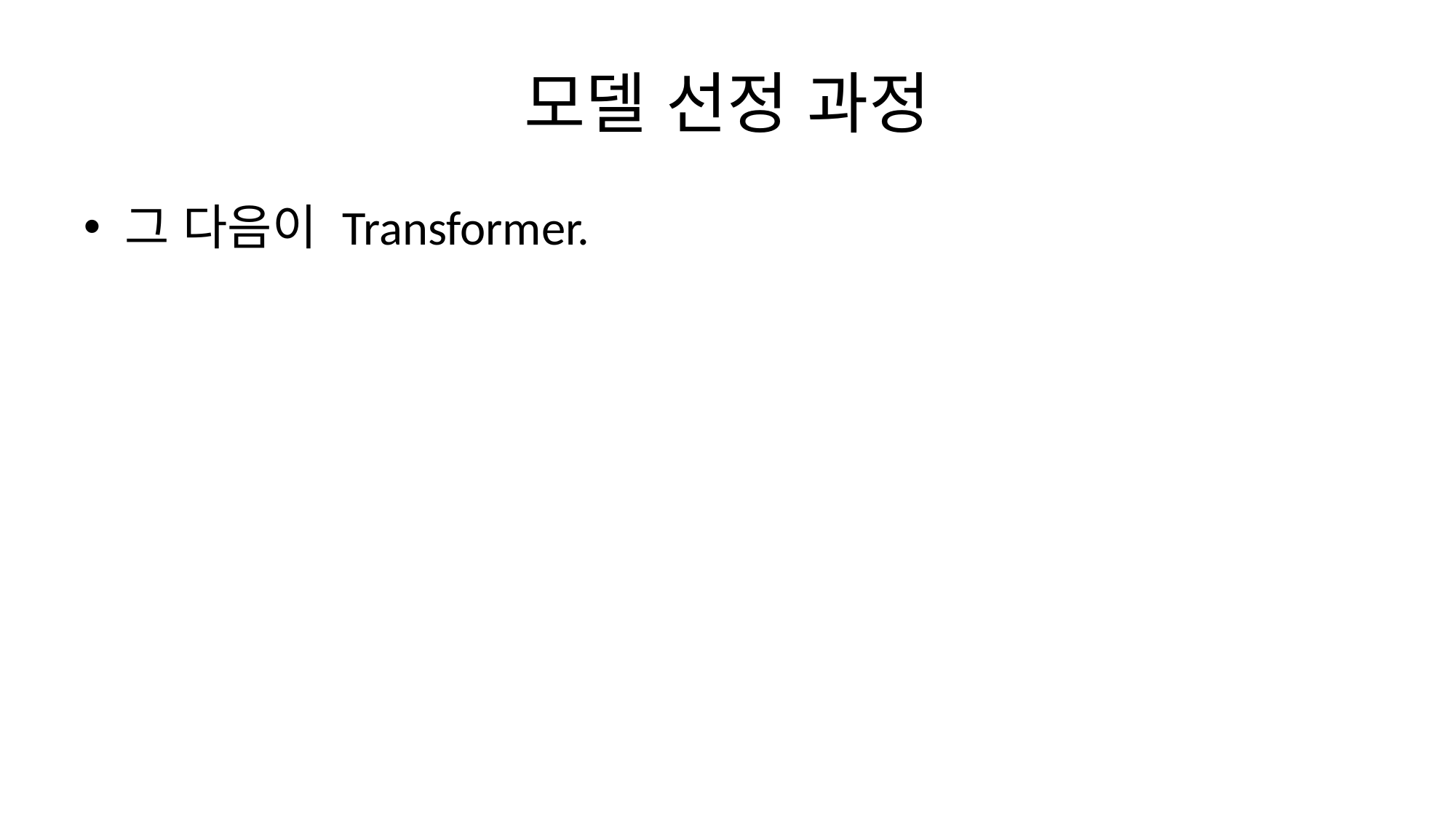

# 모델 선정 과정
그 다음이 Transformer.